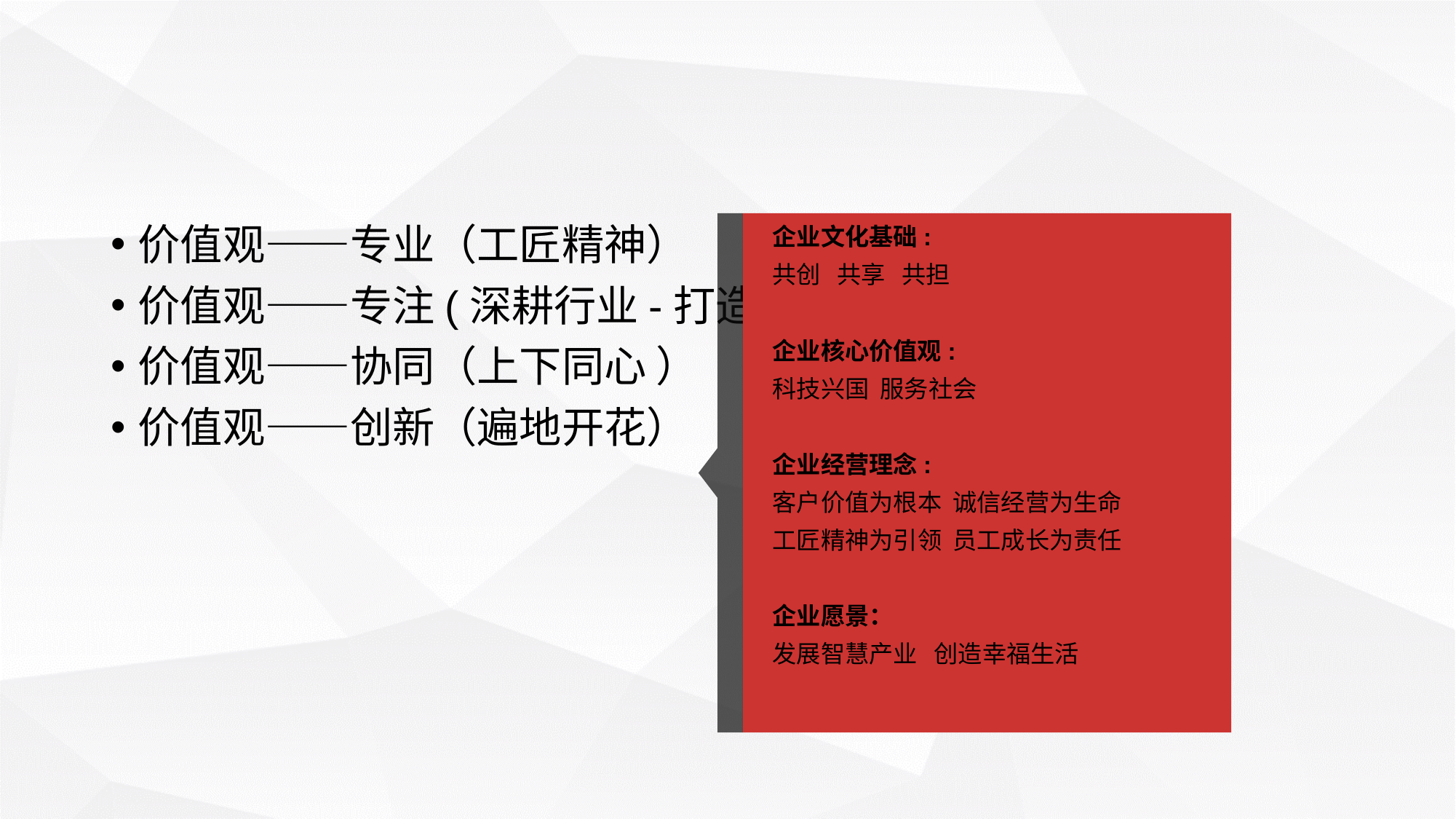

#
企业文化基础:
共创   共享   共担

企业核心价值观:
科技兴国  服务社会

企业经营理念:
客户价值为根本  诚信经营为生命
工匠精神为引领  员工成长为责任

企业愿景：
发展智慧产业   创造幸福生活

价值观——专业（工匠精神）
价值观——专注(深耕行业-打造智慧城市新标杆)
价值观——协同（上下同心 ）
价值观——创新（遍地开花）